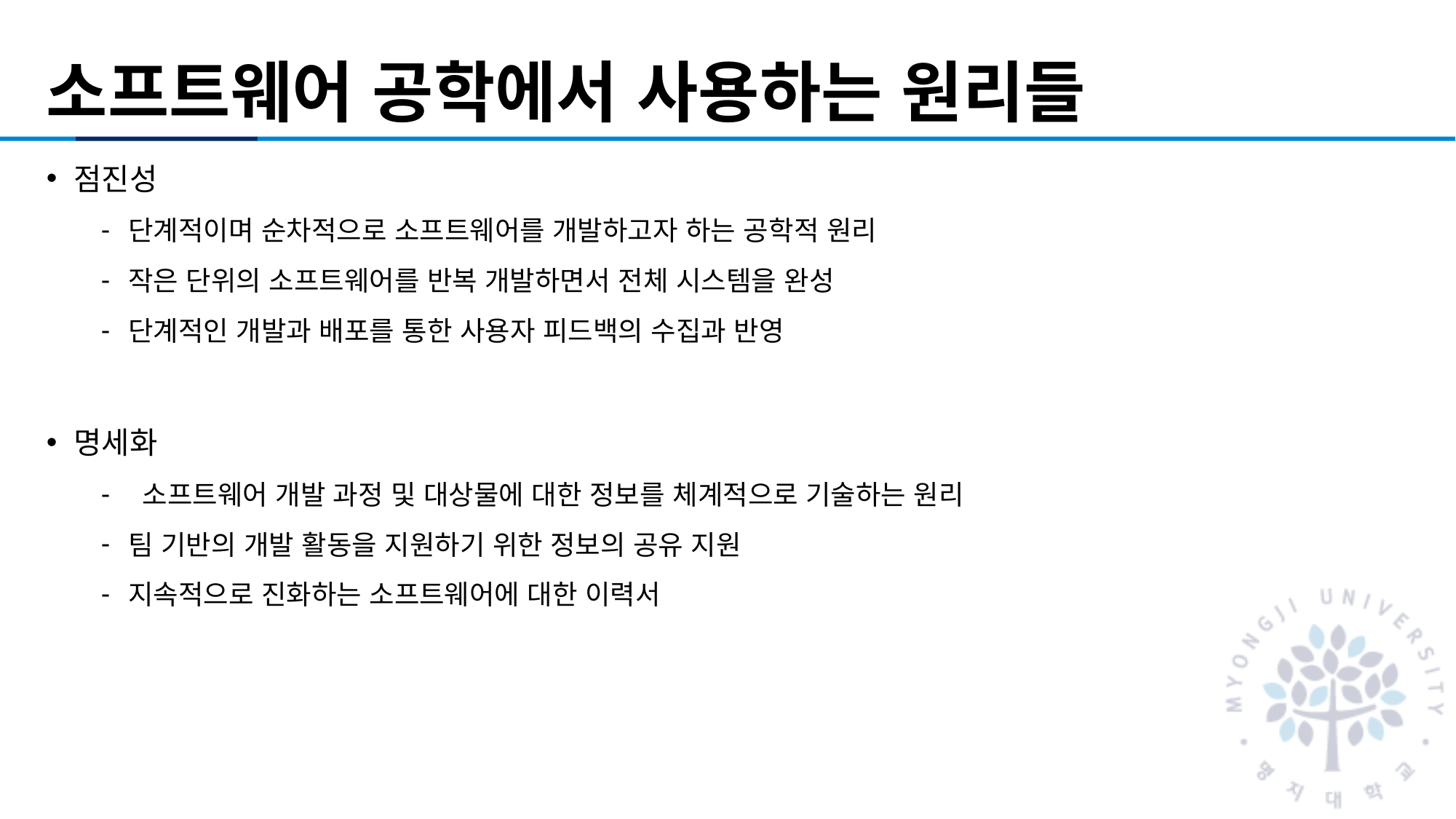

# 소프트웨어 공학에서 사용하는 원리들
점진성
단계적이며 순차적으로 소프트웨어를 개발하고자 하는 공학적 원리
작은 단위의 소프트웨어를 반복 개발하면서 전체 시스템을 완성
단계적인 개발과 배포를 통한 사용자 피드백의 수집과 반영

명세화
 소프트웨어 개발 과정 및 대상물에 대한 정보를 체계적으로 기술하는 원리
팀 기반의 개발 활동을 지원하기 위한 정보의 공유 지원
지속적으로 진화하는 소프트웨어에 대한 이력서